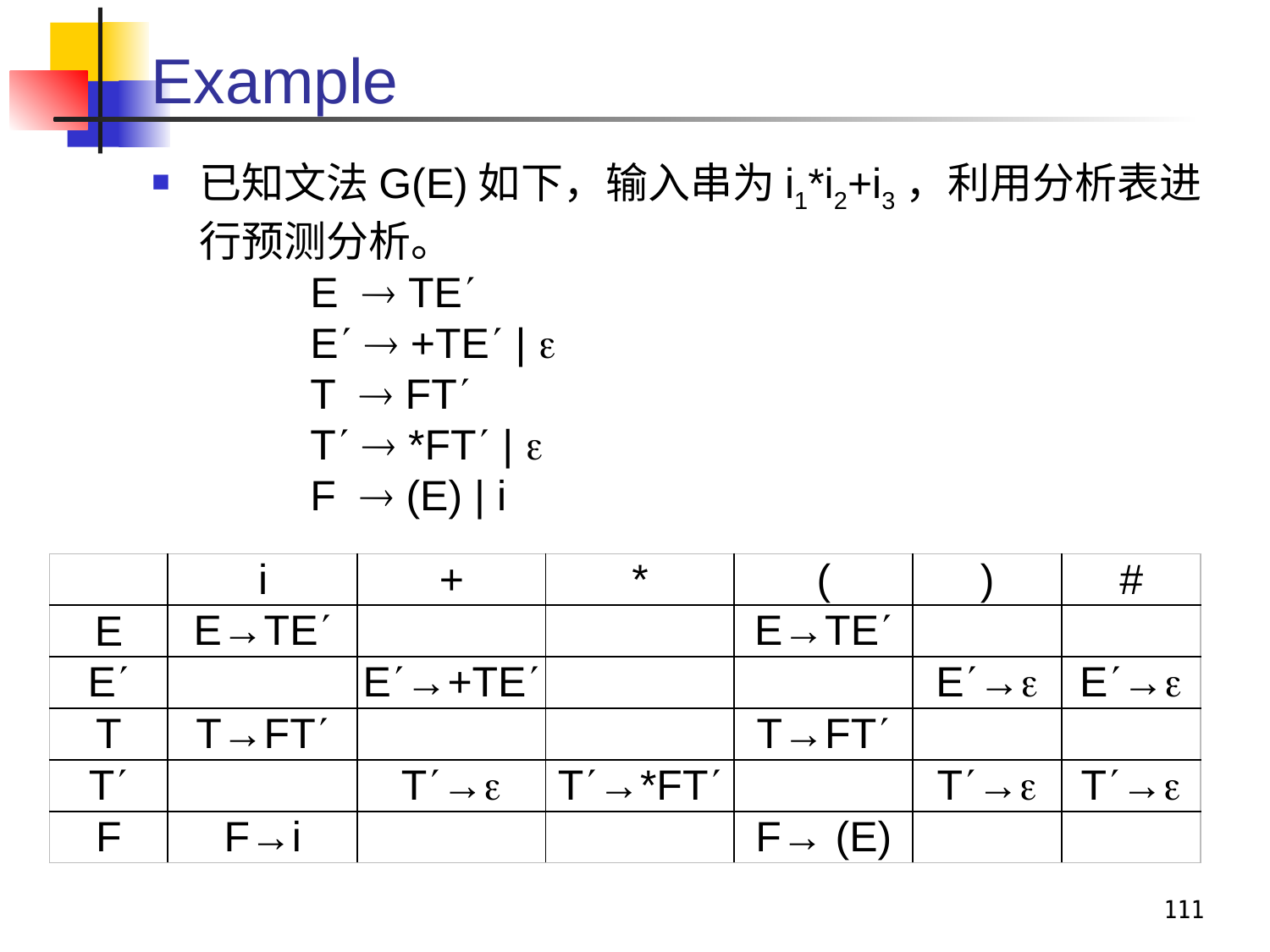

# Example
已知文法G(E)如下，输入串为i1*i2+i3，利用分析表进行预测分析。
	E  → TE′
	E′ → +TE′ | ε
	T  → FT′
	T′ → *FT′ | ε
	F  → (E) | i

|  | i | + | \* | ( | ) | # |
| --- | --- | --- | --- | --- | --- | --- |
| E | E→TE′ |  |  | E→TE′ |  |  |
| E′ |  | E′→+TE′ |  |  | E′→ε | E′→ε |
| T | T→FT′ |  |  | T→FT′ |  |  |
| T′ |  | T′→ε | T′→\*FT′ |  | T′→ε | T′→ε |
| F | F→i |  |  | F→ (E) |  |  |
111